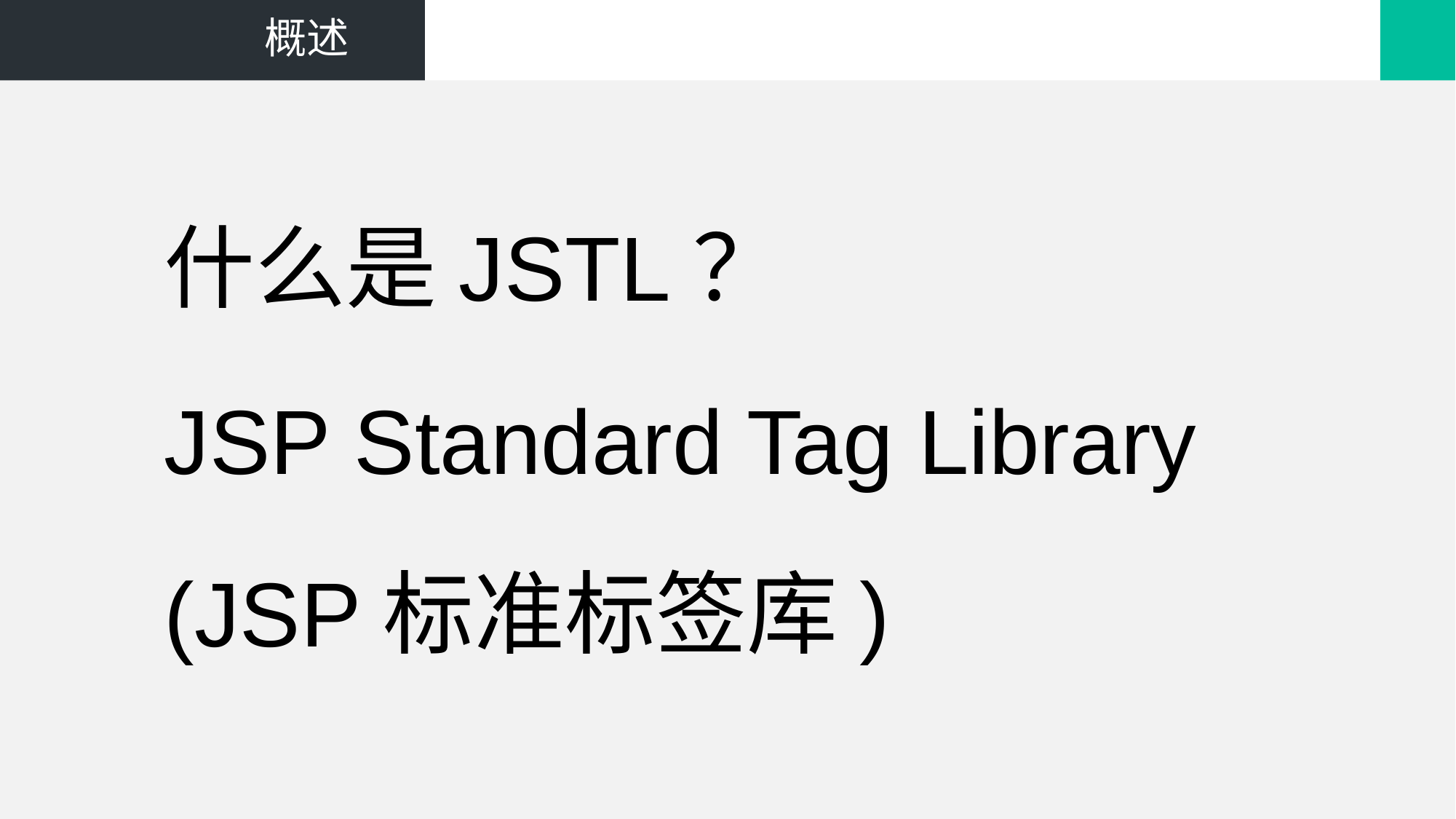

概述
什么是JSTL？
JSP Standard Tag Library
(JSP标准标签库)